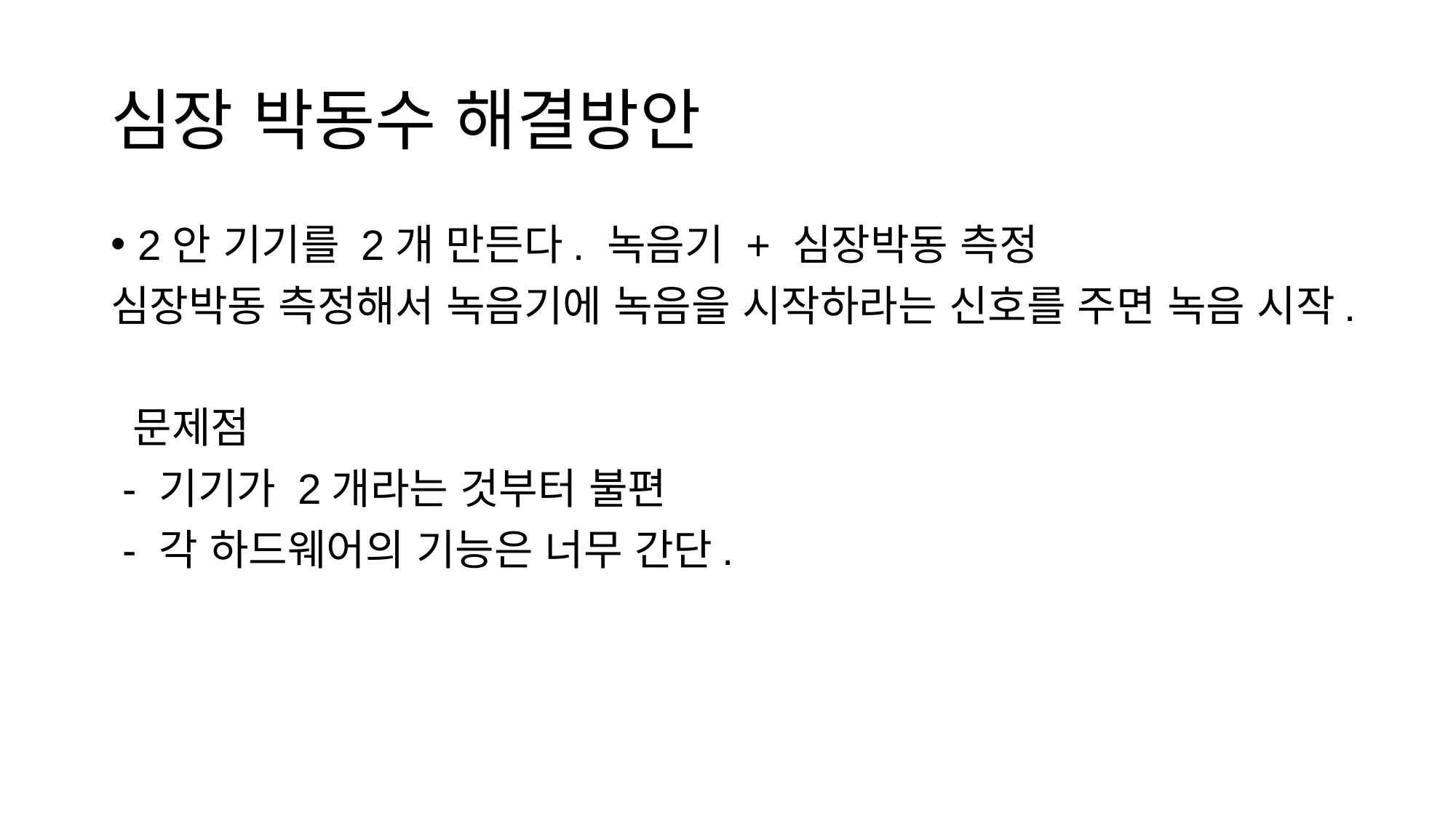

# 심장 박동수 해결방안
2안 기기를 2개 만든다. 녹음기 + 심장박동 측정
심장박동 측정해서 녹음기에 녹음을 시작하라는 신호를 주면 녹음 시작.

 문제점
 - 기기가 2개라는 것부터 불편
 - 각 하드웨어의 기능은 너무 간단.